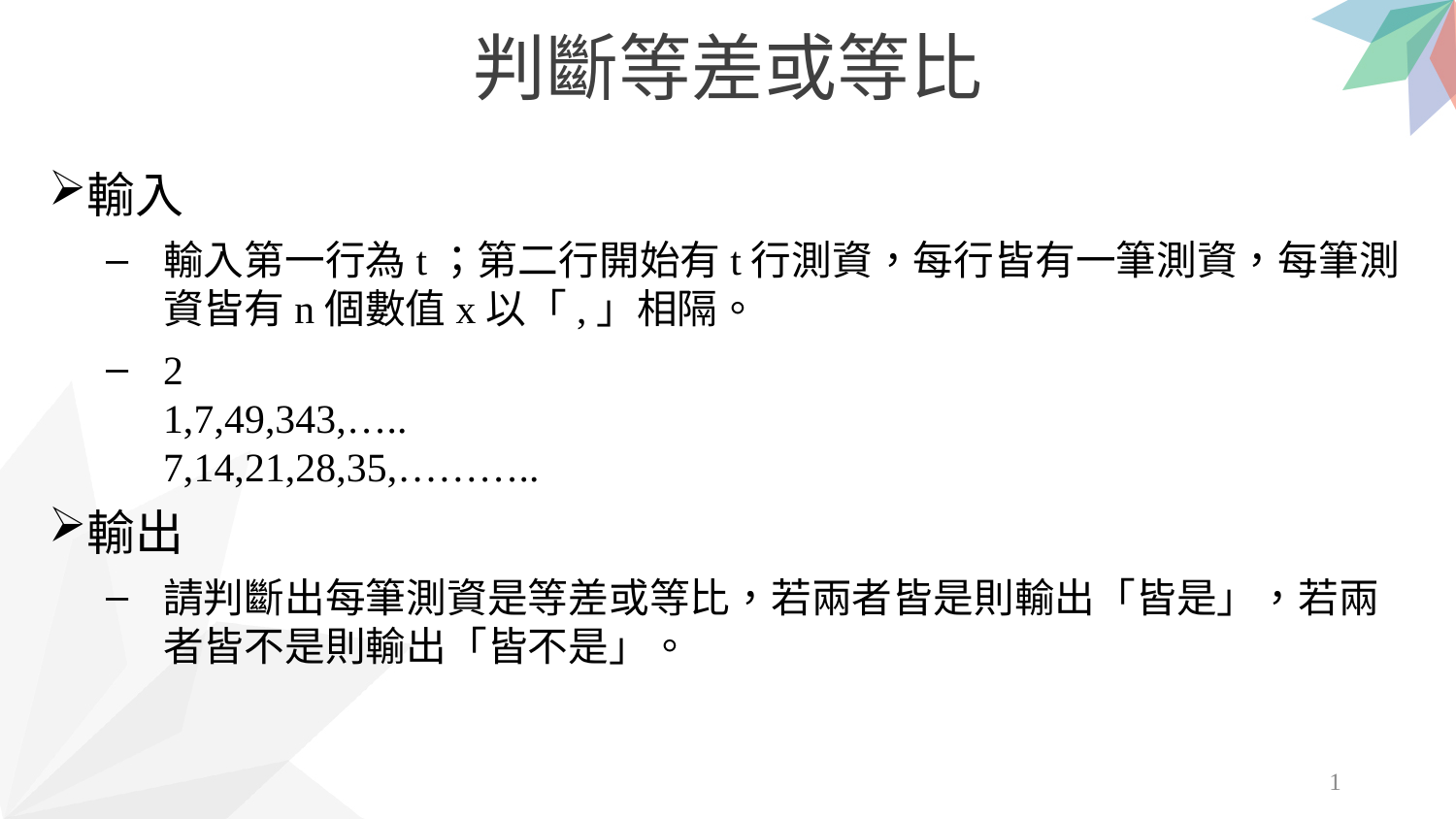

判斷等差或等比
輸入
輸入第一行為t；第二行開始有t行測資，每行皆有一筆測資，每筆測資皆有n個數值x以「,」相隔。
2
1,7,49,343,…..
7,14,21,28,35,………..
輸出
請判斷出每筆測資是等差或等比，若兩者皆是則輸出「皆是」，若兩者皆不是則輸出「皆不是」。